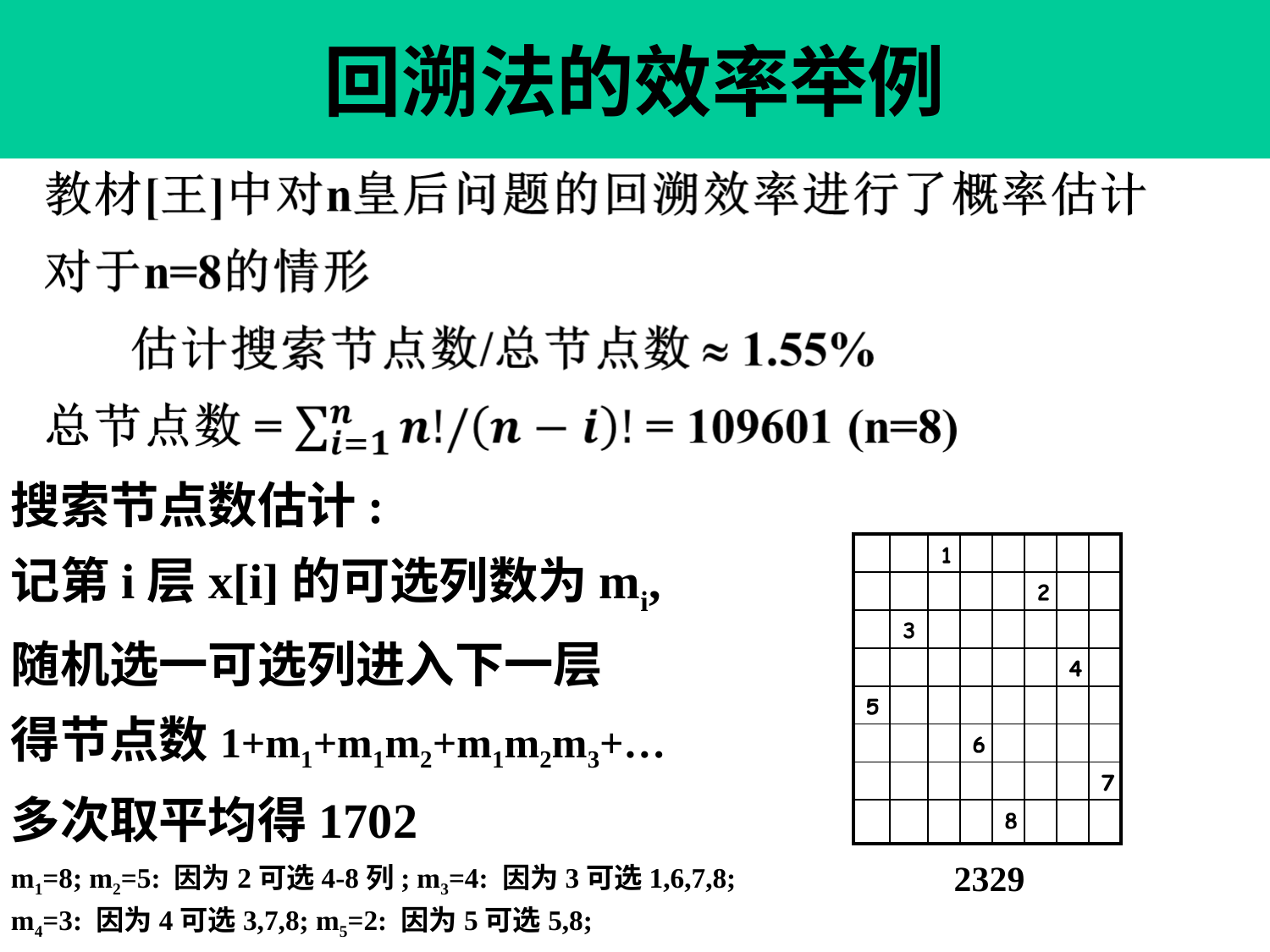

# 回溯法的效率举例

搜索节点数估计:
记第i层x[i]的可选列数为mi,
随机选一可选列进入下一层
得节点数1+m1+m1m2+m1m2m3+…
多次取平均得1702
m1=8; m2=5: 因为2可选4-8列; m3=4: 因为3可选1,6,7,8;
m4=3: 因为4可选3,7,8; m5=2: 因为5可选5,8;
|  |  | 1 |  |  |  |  |  |
| --- | --- | --- | --- | --- | --- | --- | --- |
|  |  |  |  |  | 2 |  |  |
|  | 3 |  |  |  |  |  |  |
|  |  |  |  |  |  | 4 |  |
| 5 |  |  |  |  |  |  |  |
|  |  |  | 6 |  |  |  |  |
|  |  |  |  |  |  |  | 7 |
|  |  |  |  | 8 |  |  |  |
2329